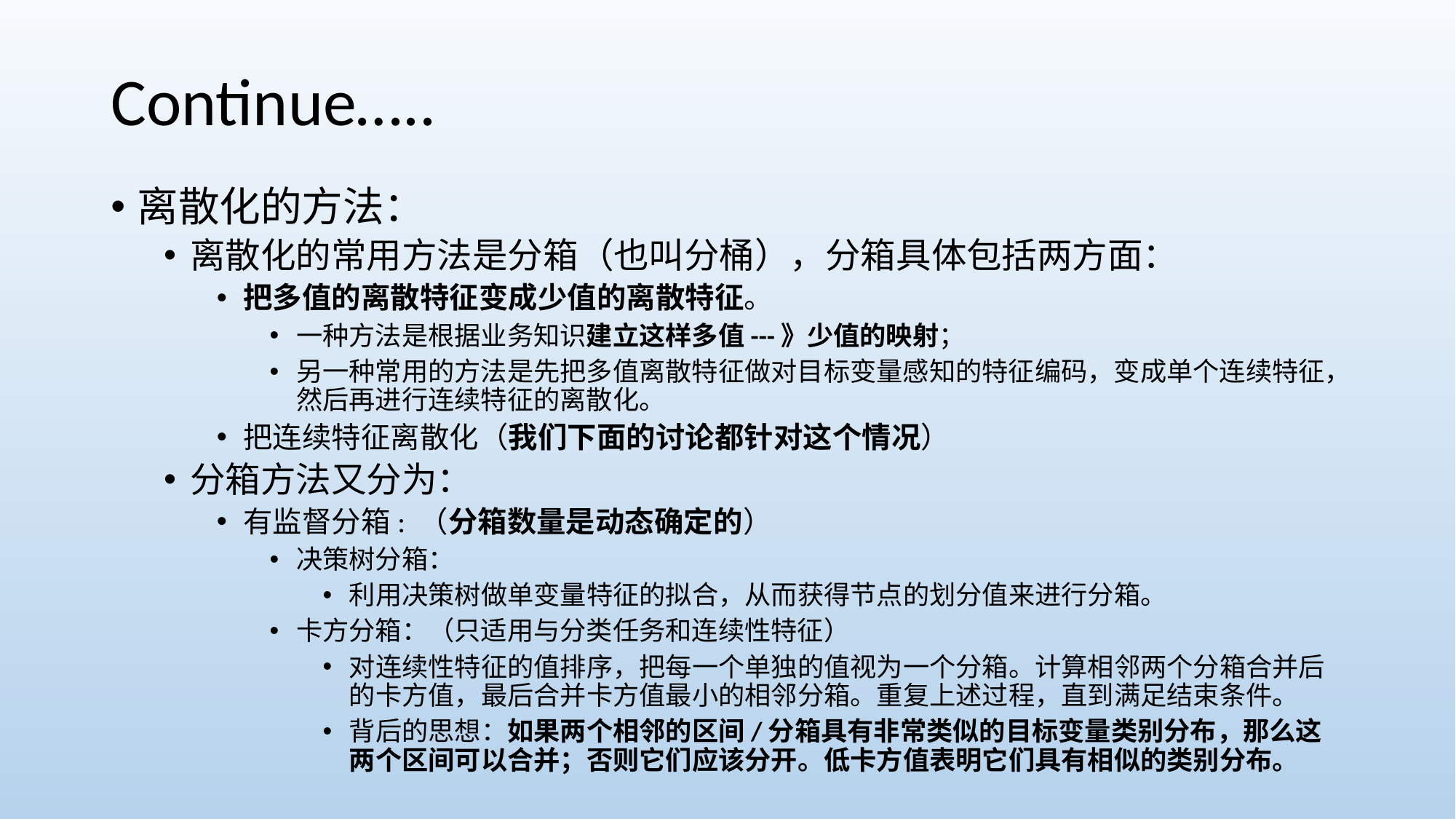

# Continue…..
离散化的方法：
离散化的常用方法是分箱（也叫分桶），分箱具体包括两方面：
把多值的离散特征变成少值的离散特征。
一种方法是根据业务知识建立这样多值---》少值的映射；
另一种常用的方法是先把多值离散特征做对目标变量感知的特征编码，变成单个连续特征，然后再进行连续特征的离散化。
把连续特征离散化（我们下面的讨论都针对这个情况）
分箱方法又分为：
有监督分箱: （分箱数量是动态确定的）
决策树分箱：
利用决策树做单变量特征的拟合，从而获得节点的划分值来进行分箱。
卡方分箱：（只适用与分类任务和连续性特征）
对连续性特征的值排序，把每一个单独的值视为一个分箱。计算相邻两个分箱合并后的卡方值，最后合并卡方值最小的相邻分箱。重复上述过程，直到满足结束条件。
背后的思想：如果两个相邻的区间/分箱具有非常类似的目标变量类别分布，那么这两个区间可以合并；否则它们应该分开。低卡方值表明它们具有相似的类别分布。